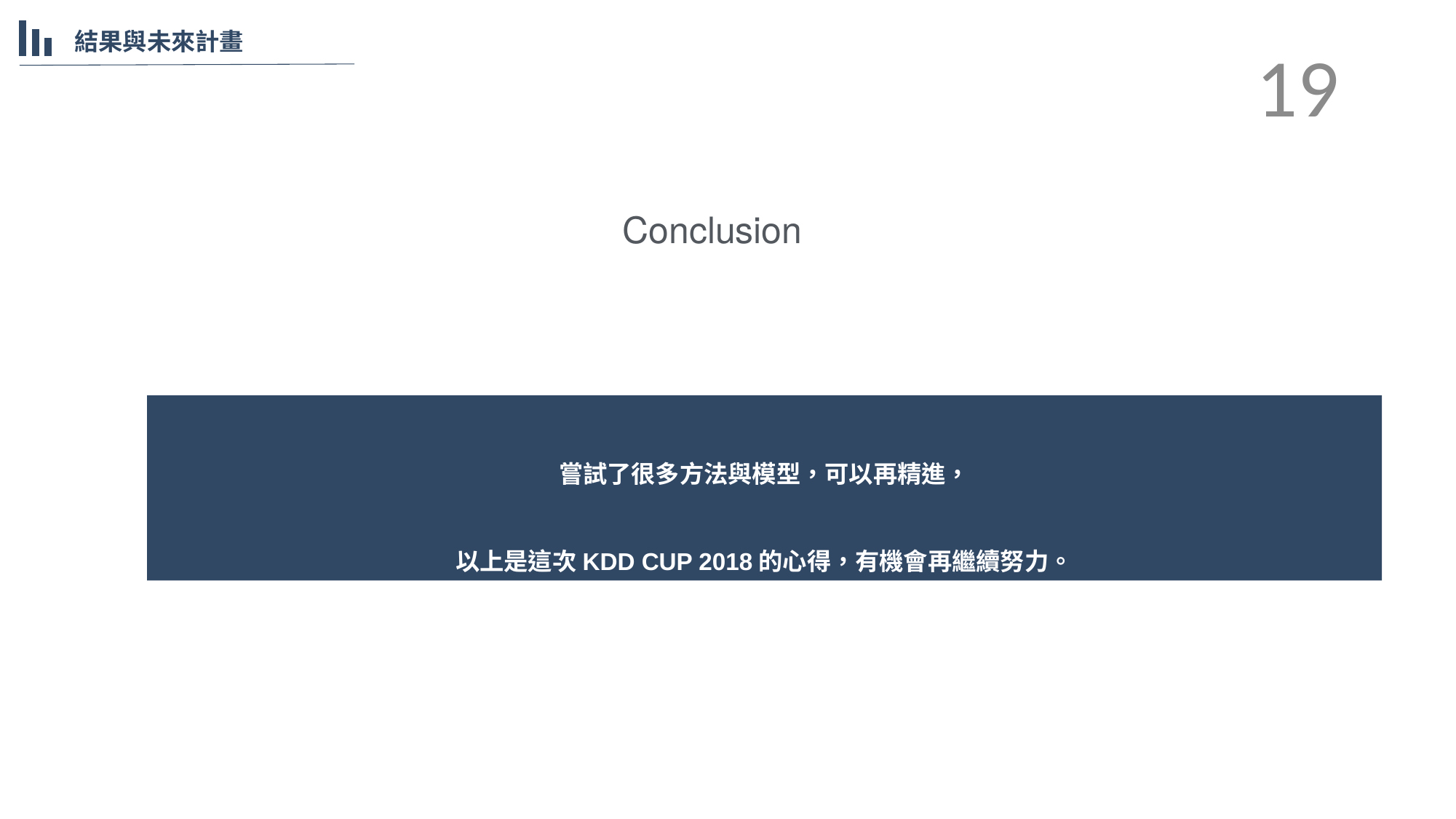

結果與未來計畫

19
Conclusion
嘗試了很多方法與模型，可以再精進，
以上是這次KDD CUP 2018的心得，有機會再繼續努力。